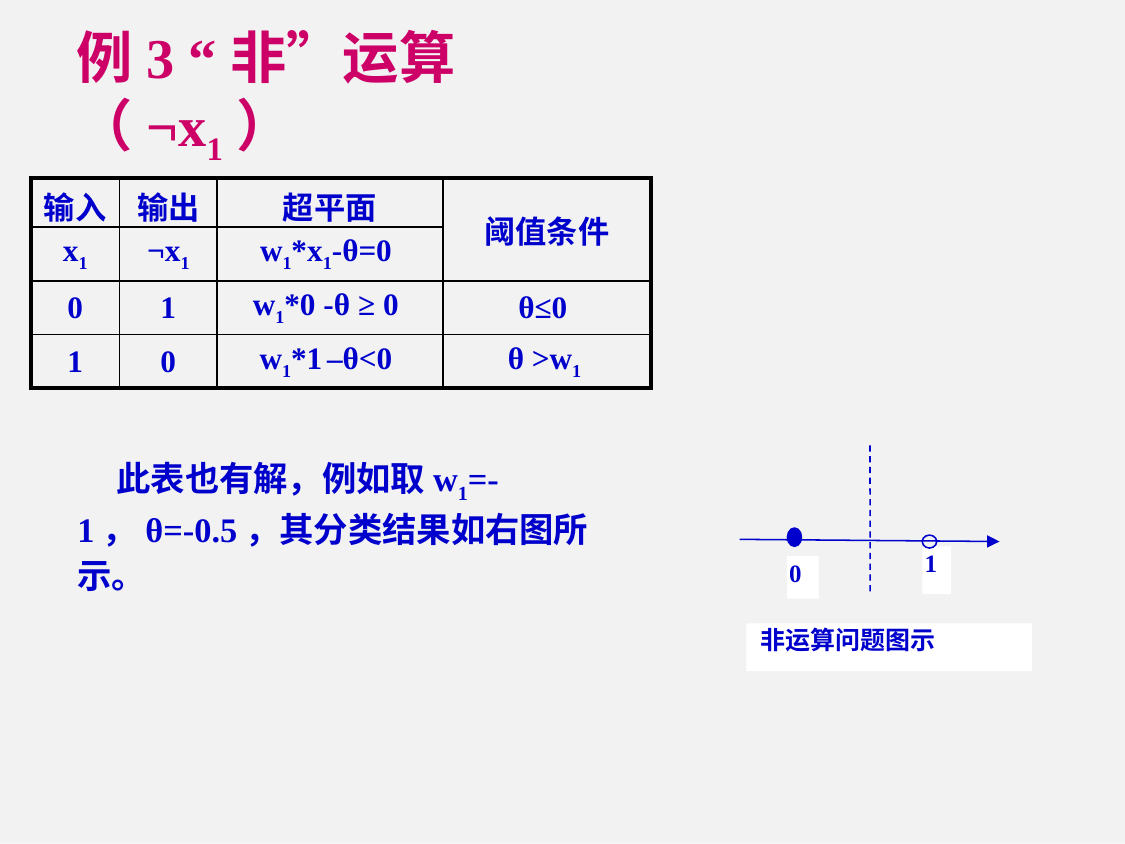

例3 “非”运算（¬x1）

| 输入 | 输出 | 超平面 | 阈值条件 |
| --- | --- | --- | --- |
| x1 | ¬x1 | w1\*x1-θ=0 |  |
| 0 | 1 | w1\*0 -θ ≥ 0 | θ≤0 |
| 1 | 0 | w1\*1 –θ<0 | θ >w1 |
    此表也有解，例如取w1=-1，θ=-0.5，其分类结果如右图所示。

1
0
 非运算问题图示